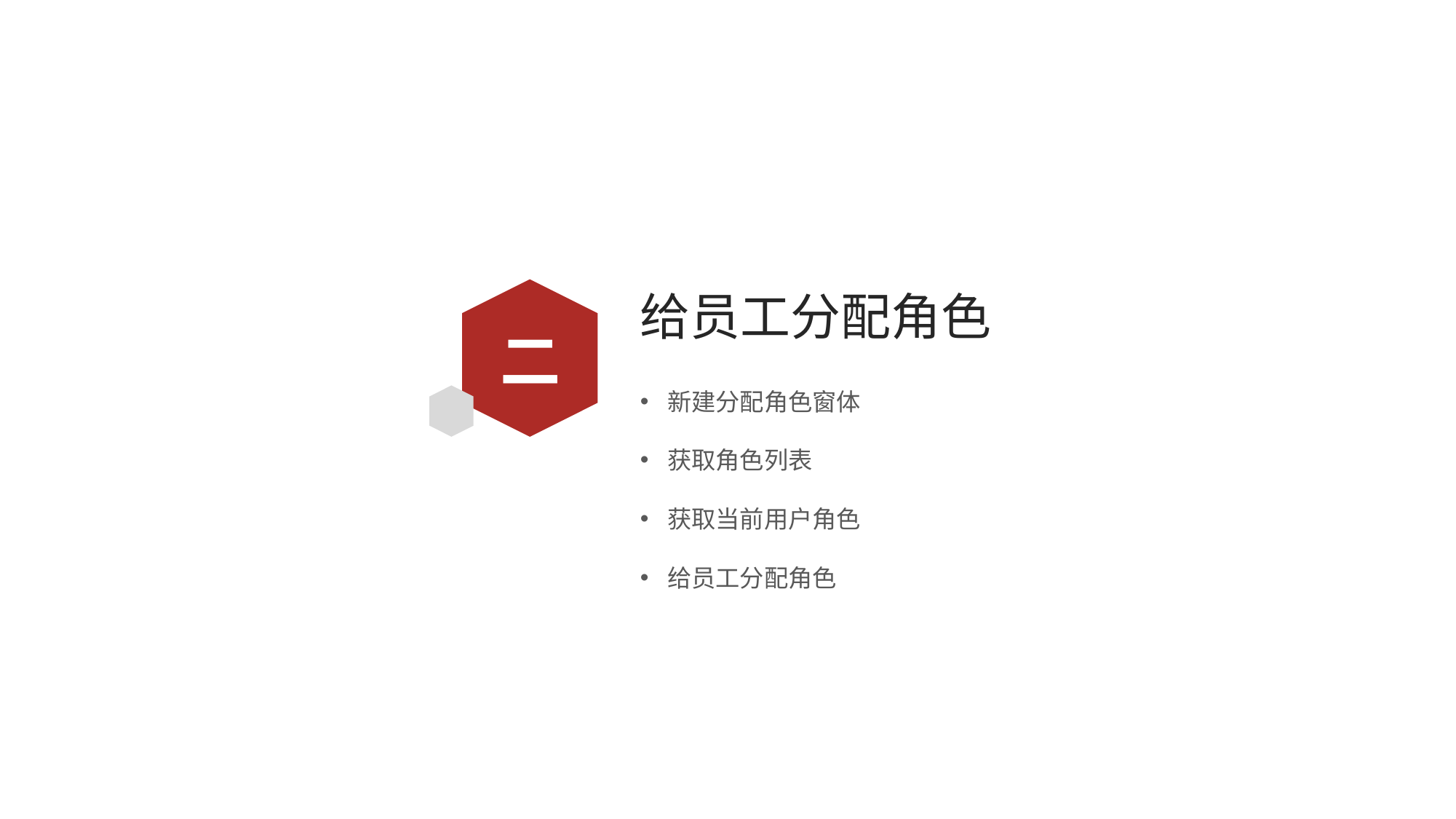

# 给员工分配角色
二
新建分配角色窗体
获取角色列表
获取当前用户角色
给员工分配角色